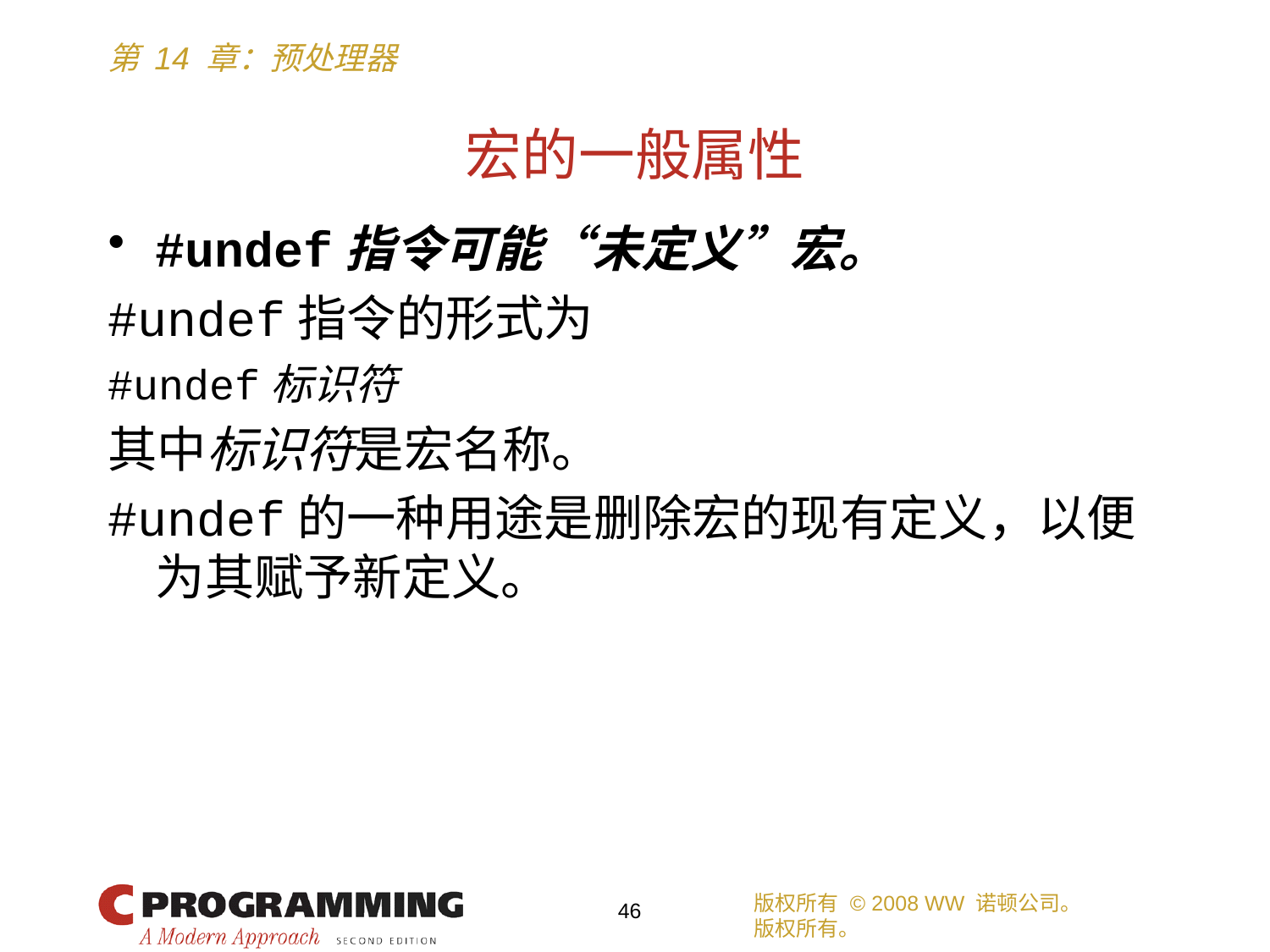

# 宏的一般属性
#undef指令可能“未定义”宏。
#undef指令的形式为
#undef标识符
其中标识符是宏名称。
#undef的一种用途是删除宏的现有定义，以便为其赋予新定义。
版权所有 © 2008 WW 诺顿公司。
版权所有。
46